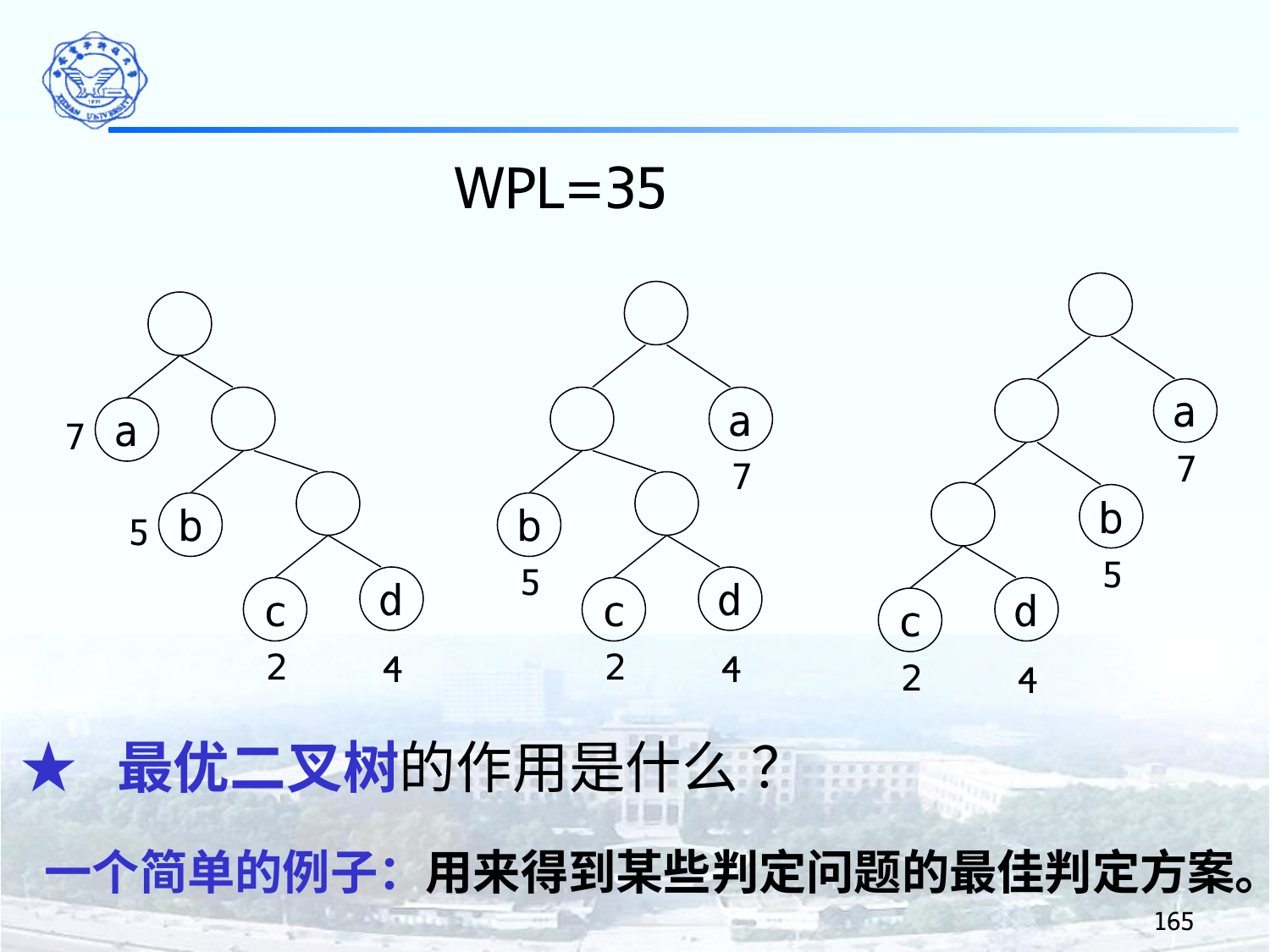

WPL=35

a
7

b

5
d
c
2
4

a
7

b

5
d
c
2
4

a
7

b
5

d
c
2
4
★  最优二叉树的作用是什么 ？
一个简单的例子：用来得到某些判定问题的最佳判定方案。
165